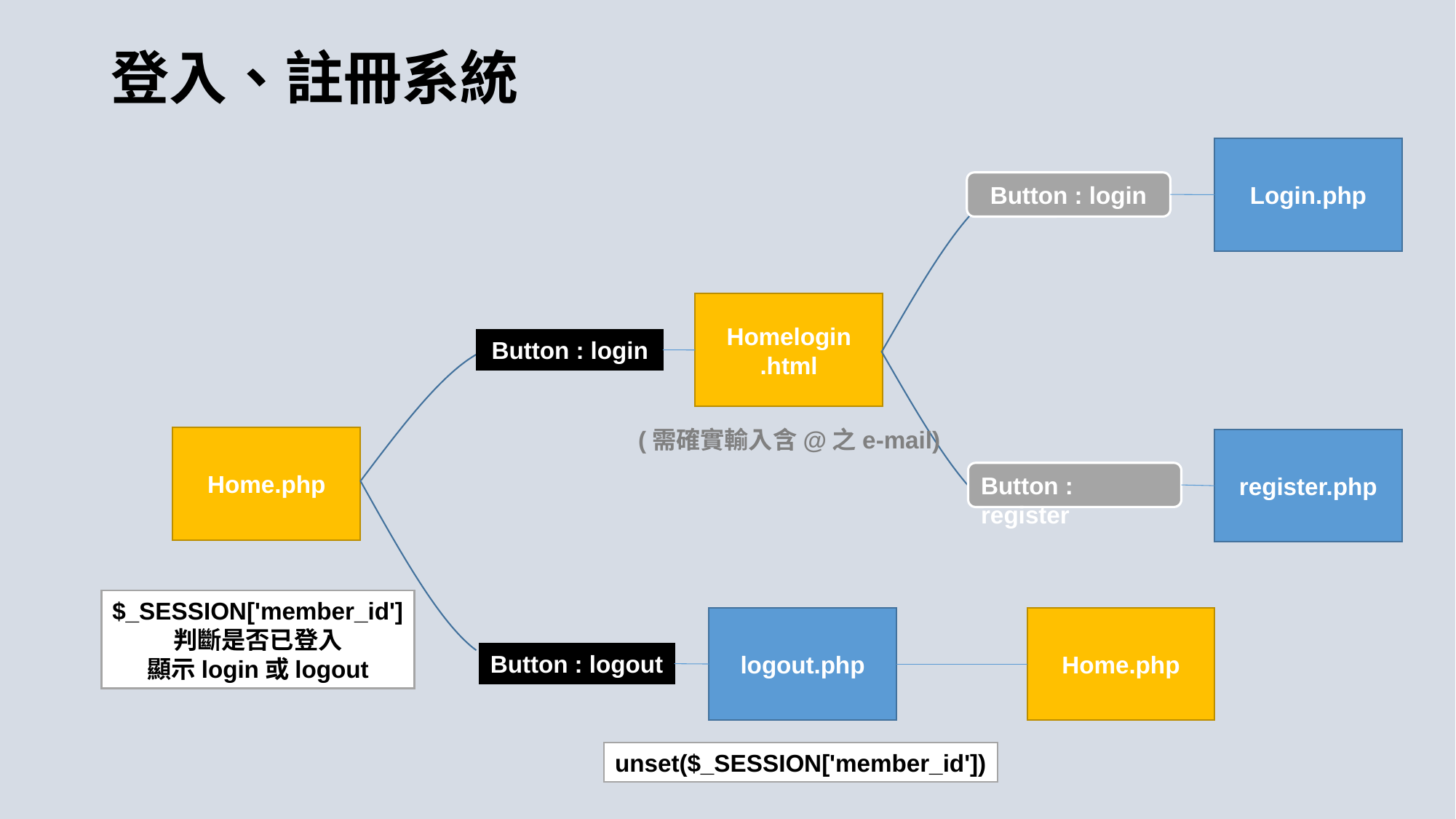

登入、註冊系統
Login.php
Button : login

Homelogin
.html
Button : login

(需確實輸入含@之e-mail)
Home.php
register.php
Button : register
$_SESSION['member_id']
判斷是否已登入
顯示login或logout
logout.php
Home.php
Button : logout
unset($_SESSION['member_id'])